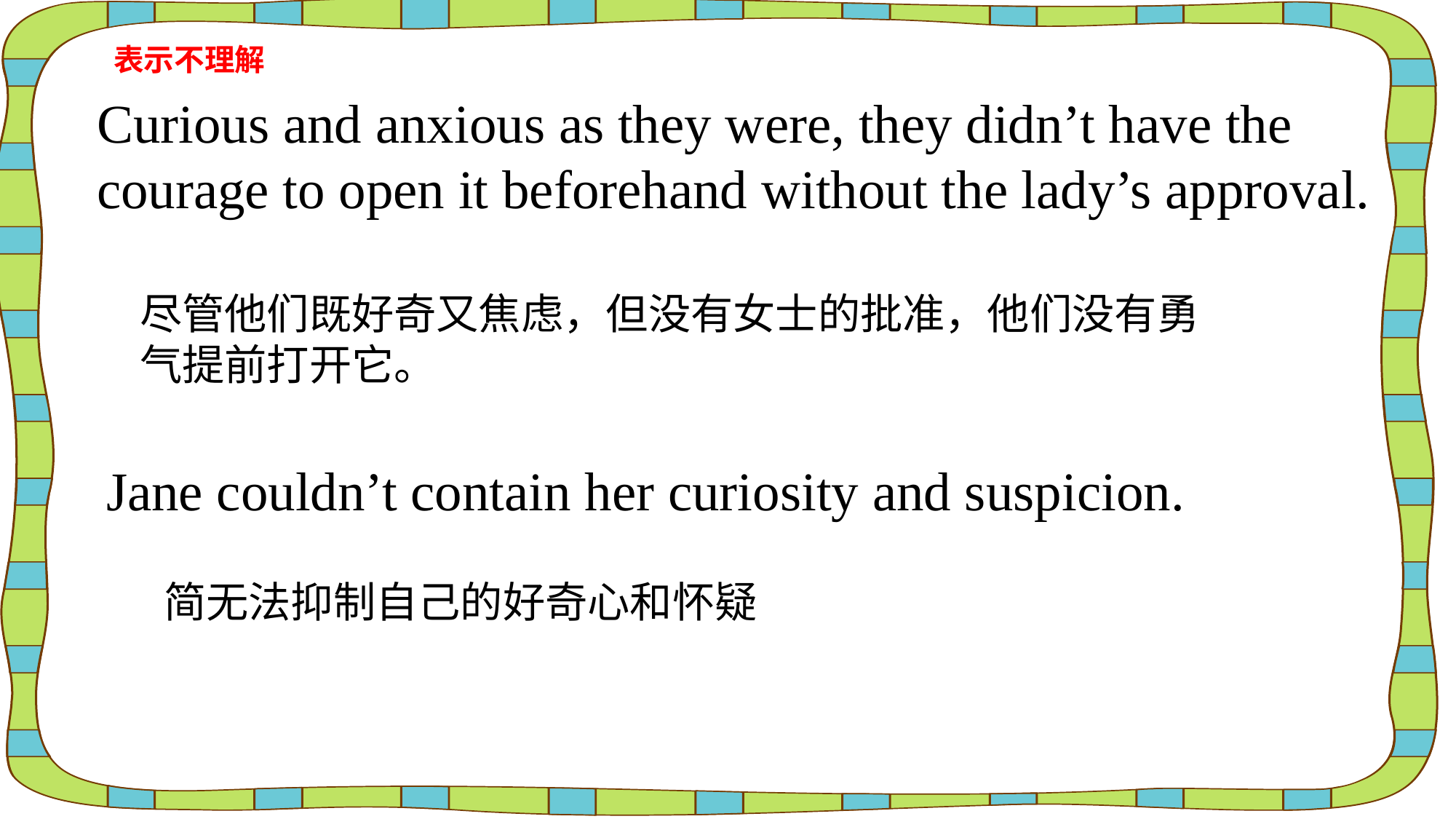

表示不理解
Curious and anxious as they were, they didn’t have the courage to open it beforehand without the lady’s approval.
尽管他们既好奇又焦虑，但没有女士的批准，他们没有勇气提前打开它。
Jane couldn’t contain her curiosity and suspicion.
简无法抑制自己的好奇心和怀疑